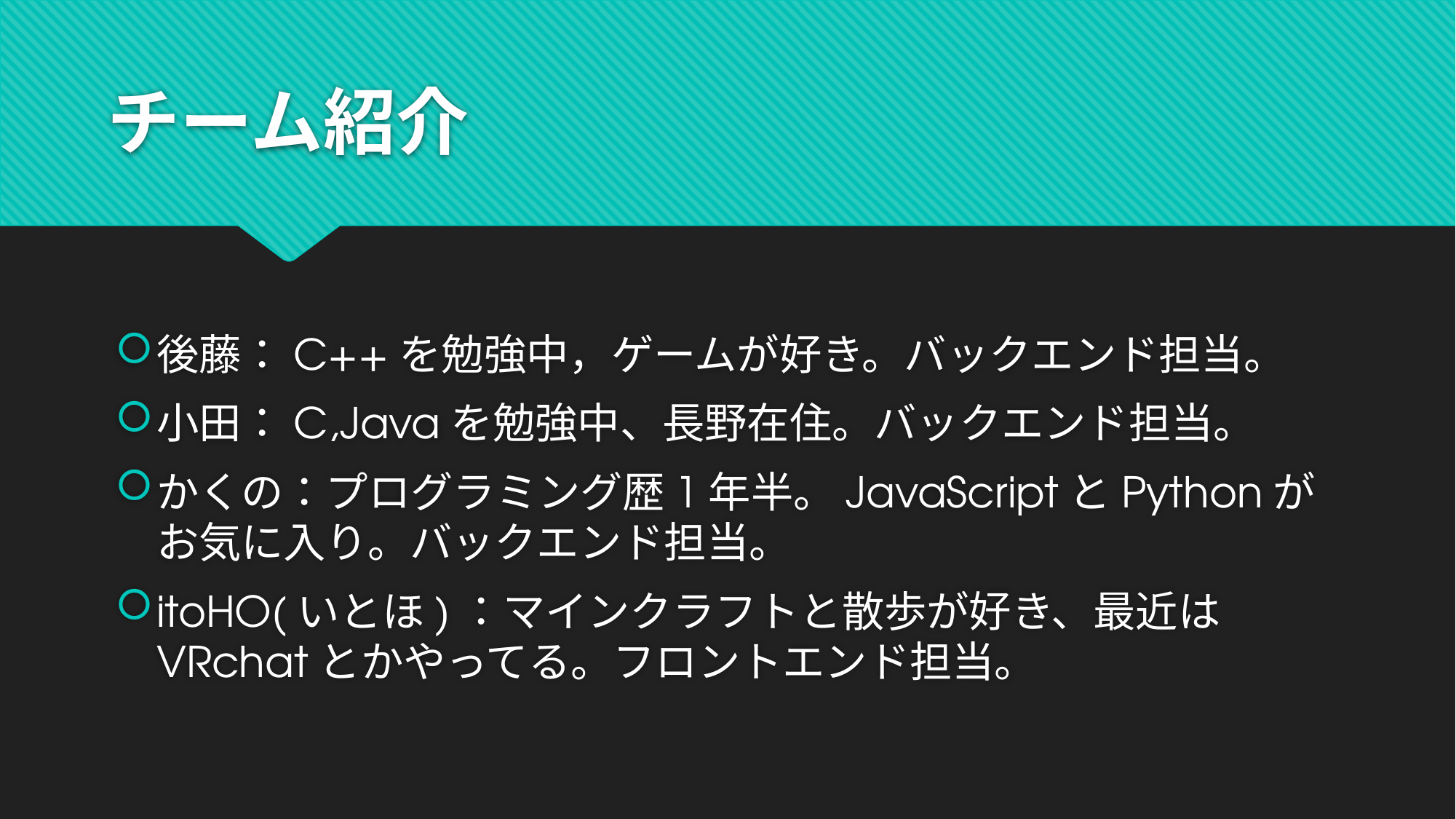

# チーム紹介
後藤：C++を勉強中，ゲームが好き。バックエンド担当。
小田：C,Javaを勉強中、長野在住。バックエンド担当。
かくの：プログラミング歴1年半。JavaScriptとPythonがお気に入り。バックエンド担当。
itoHO(いとほ)：マインクラフトと散歩が好き、最近はVRchatとかやってる。フロントエンド担当。